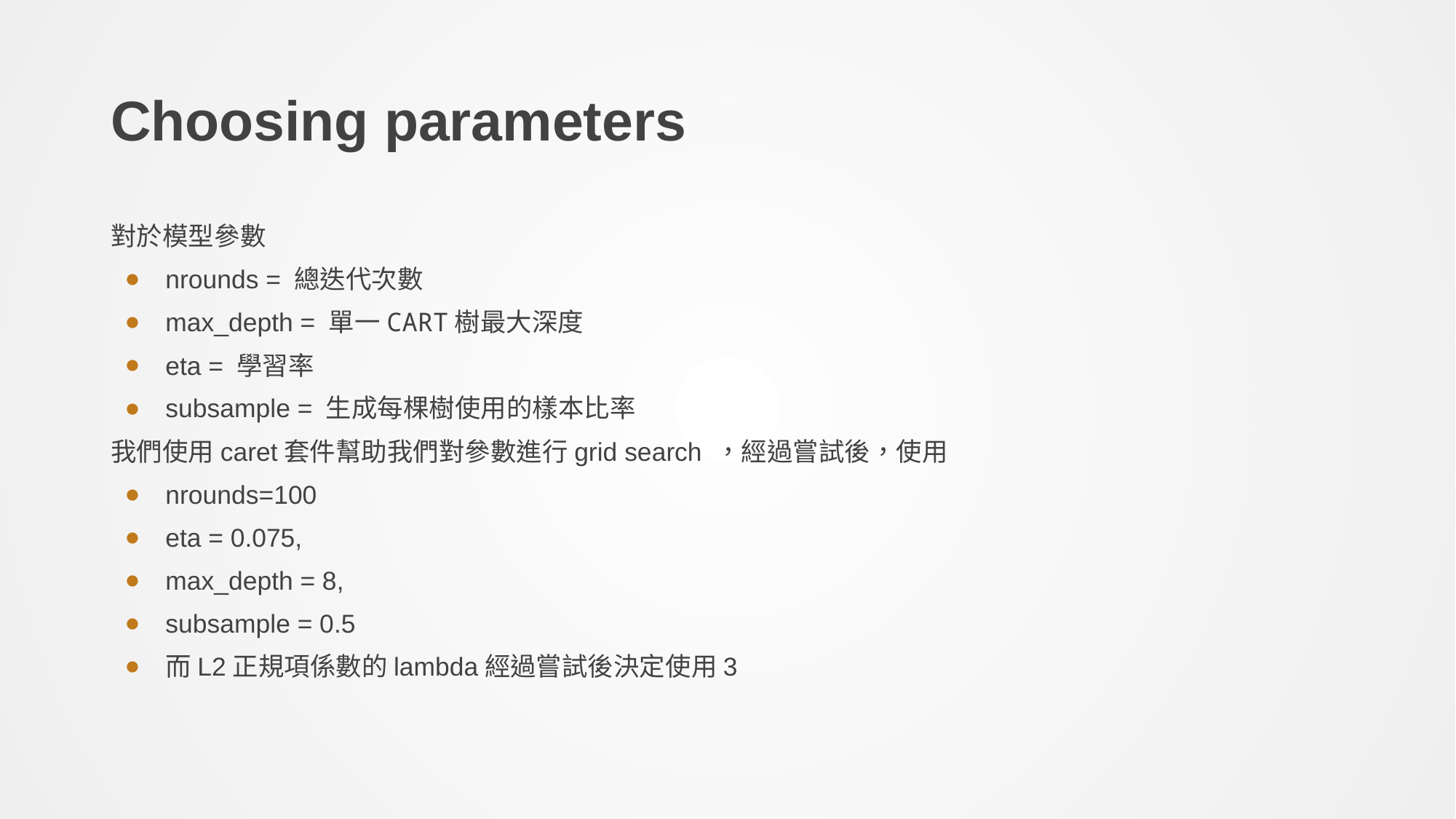

# Choosing parameters
對於模型參數
nrounds = 總迭代次數
max_depth = 單一CART樹最大深度
eta = 學習率
subsample = 生成每棵樹使用的樣本比率
我們使用caret套件幫助我們對參數進行grid search ，經過嘗試後，使用
nrounds=100
eta = 0.075,
max_depth = 8,
subsample = 0.5
而L2正規項係數的lambda經過嘗試後決定使用3